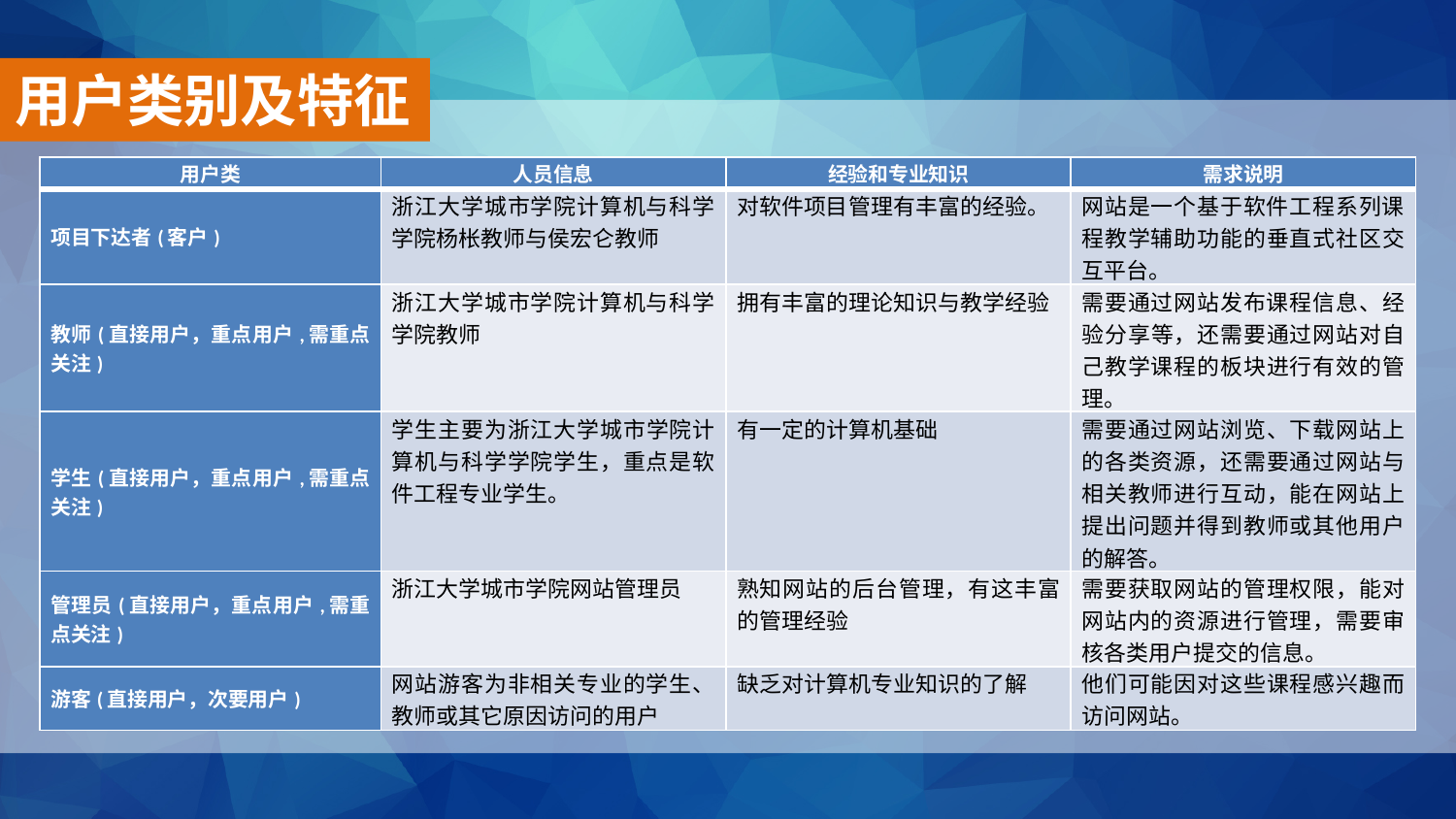

用户类别及特征

| 用户类 | 人员信息 | 经验和专业知识 | 需求说明 |
| --- | --- | --- | --- |
| 项目下达者(客户) | 浙江大学城市学院计算机与科学学院杨枨教师与侯宏仑教师 | 对软件项目管理有丰富的经验。 | 网站是一个基于软件工程系列课程教学辅助功能的垂直式社区交互平台。 |
| 教师(直接用户，重点用户,需重点关注) | 浙江大学城市学院计算机与科学学院教师 | 拥有丰富的理论知识与教学经验 | 需要通过网站发布课程信息、经验分享等，还需要通过网站对自己教学课程的板块进行有效的管理。 |
| 学生(直接用户，重点用户,需重点关注) | 学生主要为浙江大学城市学院计算机与科学学院学生，重点是软件工程专业学生。 | 有一定的计算机基础 | 需要通过网站浏览、下载网站上的各类资源，还需要通过网站与相关教师进行互动，能在网站上提出问题并得到教师或其他用户的解答。 |
| 管理员(直接用户，重点用户,需重点关注) | 浙江大学城市学院网站管理员 | 熟知网站的后台管理，有这丰富的管理经验 | 需要获取网站的管理权限，能对网站内的资源进行管理，需要审核各类用户提交的信息。 |
| 游客(直接用户，次要用户) | 网站游客为非相关专业的学生、教师或其它原因访问的用户 | 缺乏对计算机专业知识的了解 | 他们可能因对这些课程感兴趣而访问网站。 |